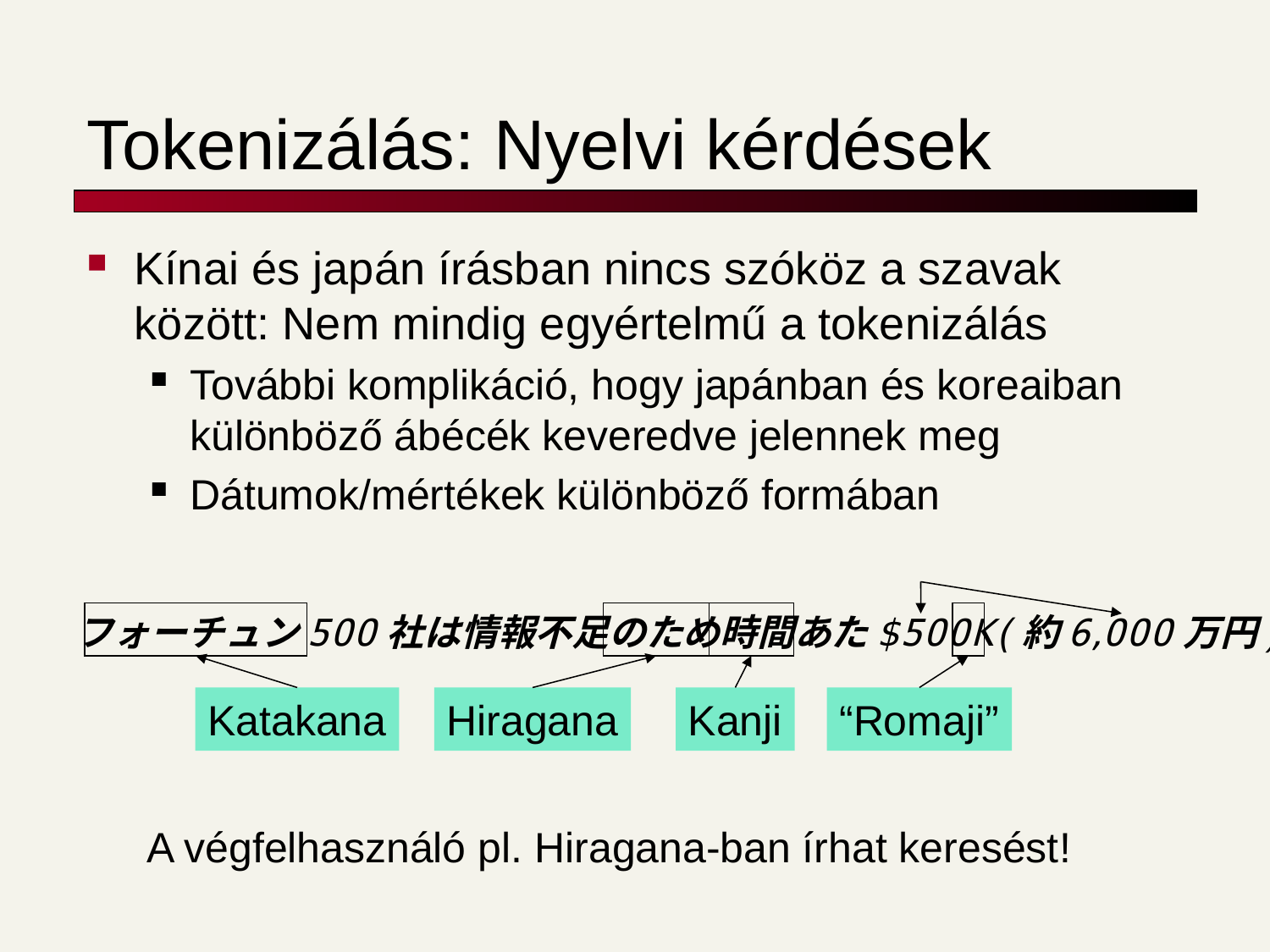

# Tokenizálás: Nyelvi kérdések
Kínai és japán írásban nincs szóköz a szavak között: Nem mindig egyértelmű a tokenizálás
További komplikáció, hogy japánban és koreaiban különböző ábécék keveredve jelennek meg
Dátumok/mértékek különböző formában

フォーチュン500社は情報不足のため時間あた$500K(約6,000万円)

Katakana
Hiragana
Kanji
“Romaji”
A végfelhasználó pl. Hiragana-ban írhat keresést!